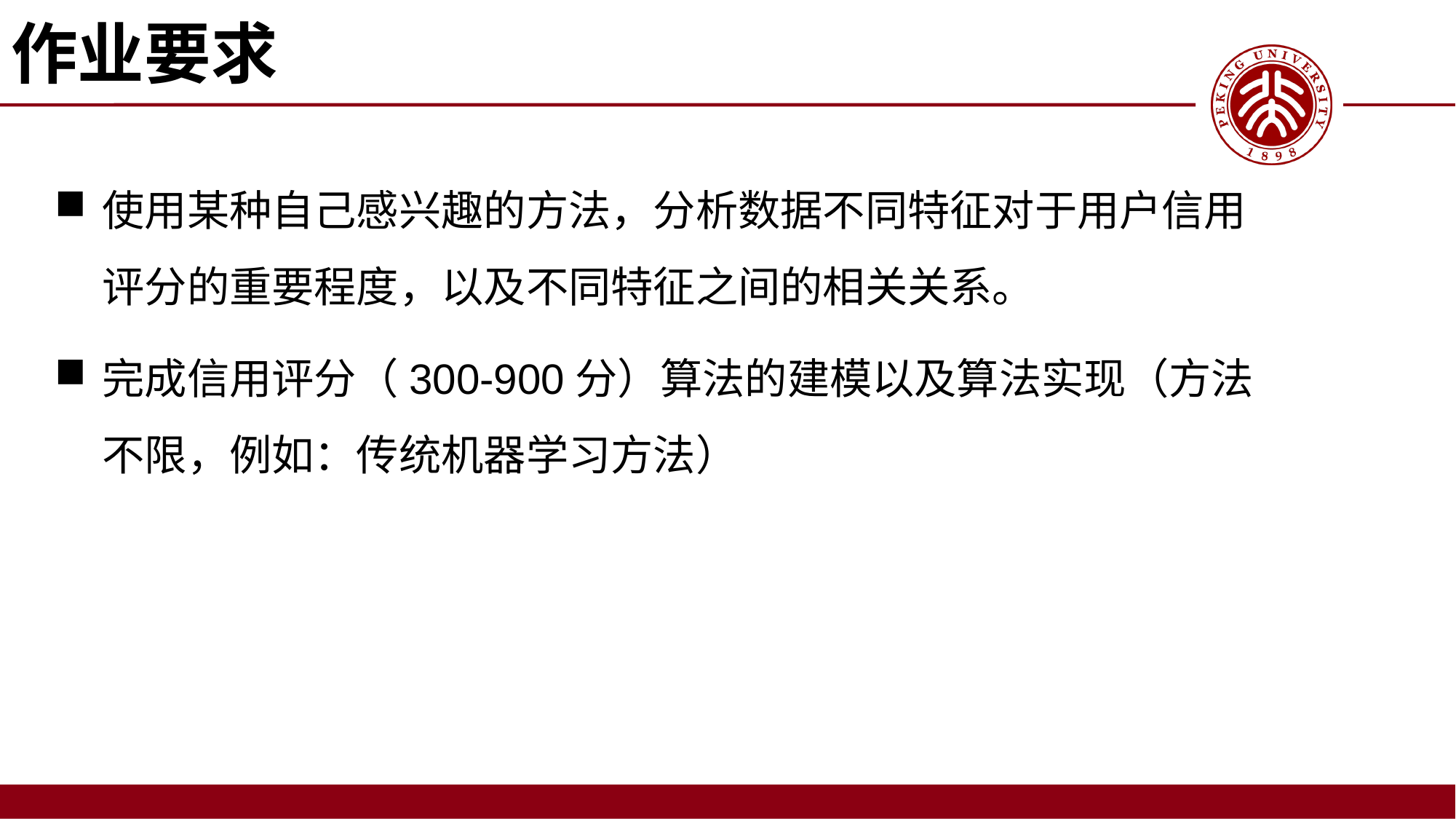

# 作业要求
使用某种自己感兴趣的方法，分析数据不同特征对于用户信用评分的重要程度，以及不同特征之间的相关关系。
完成信用评分（300-900分）算法的建模以及算法实现（方法不限，例如：传统机器学习方法）